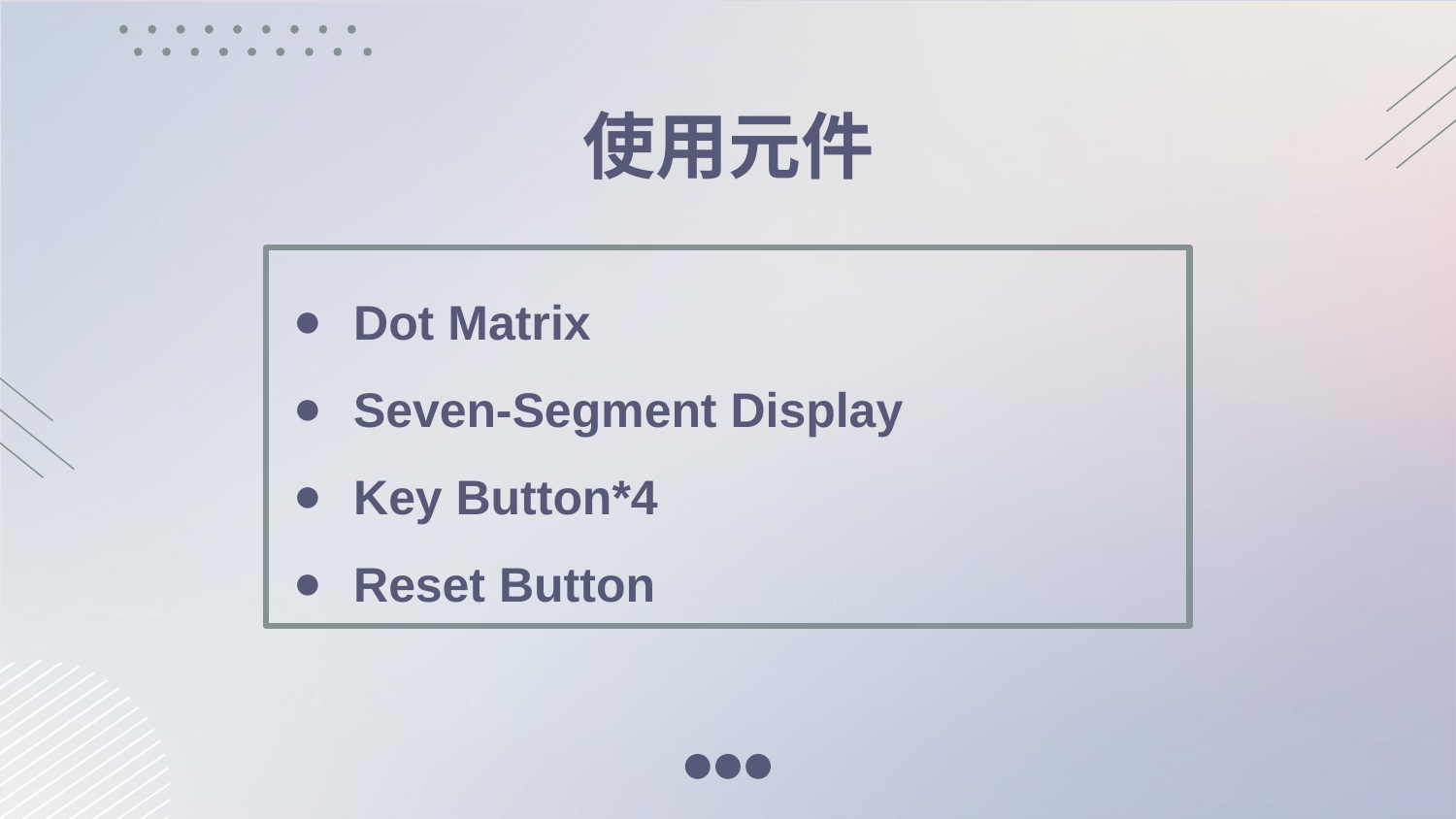

# 使用元件
Dot Matrix
Seven-Segment Display
Key Button*4
Reset Button